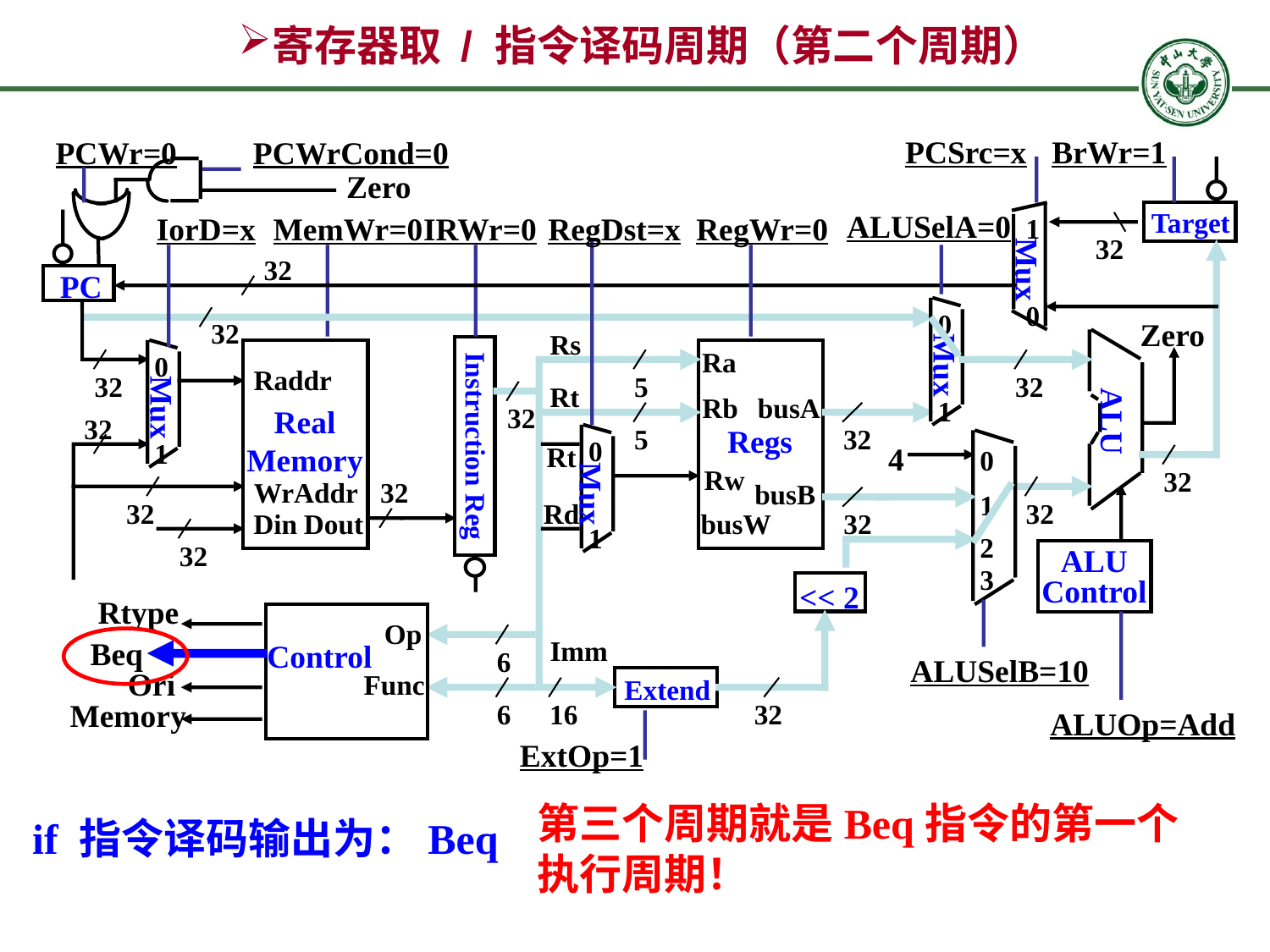

# 寄存器取 / 指令译码周期（第二个周期）
PCSrc=x
BrWr=1
PCWr=0
PCWrCond=0

Zero

Target

ALUSelA=0

IorD=x
MemWr=0
IRWr=0
RegDst=x
RegWr=0
1

32

Mux

32
PC

0

0

Mux
1

Zero
32

Rs

ALU

Ra

0

Mux
1

Raddr

32
5
32

Rt

Rb
busA

32
Real
Memory

32

Regs
5
32

Instruction Reg

0

Mux
1

4
Rt

0

Rw
32
WrAddr
32
busB

1

32
Rd
32

Din
Dout
busW
32

2

32

ALU
Control

3

<< 2

Rtype

Control

Op

Imm
Beq

if 指令译码输出为：Beq

6
ALUSelB=10

Ori
Func
Extend

Memory
6
16
32
ALUOp=Add

ExtOp=1
第三个周期就是Beq指令的第一个执行周期！